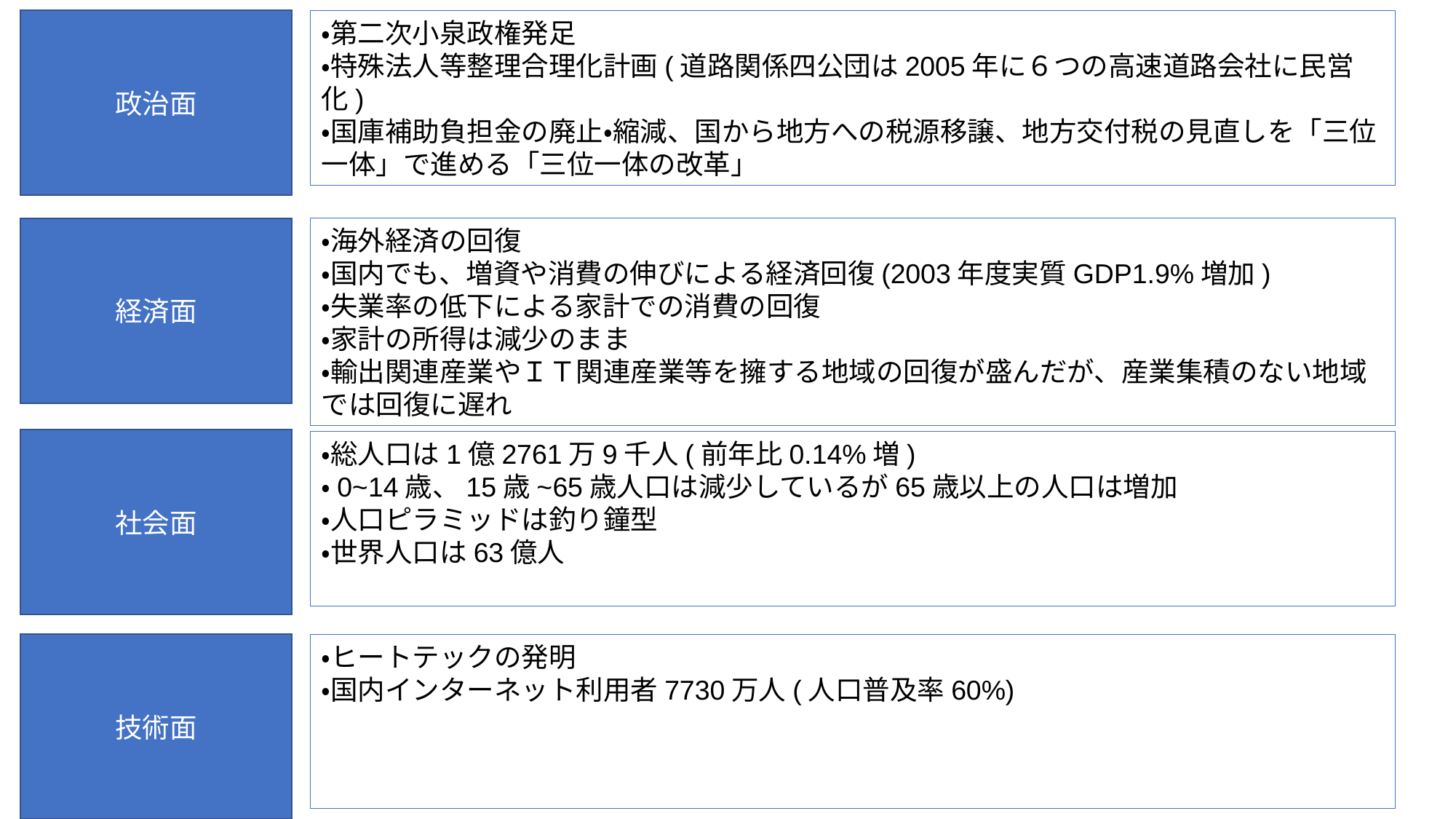

政治面
・第二次小泉政権発足
・特殊法人等整理合理化計画(道路関係四公団は2005年に６つの高速道路会社に民営化)
・国庫補助負担金の廃止・縮減、国から地方への税源移譲、地方交付税の見直しを「三位一体」で進める「三位一体の改革」
経済面
・海外経済の回復
・国内でも、増資や消費の伸びによる経済回復(2003年度実質GDP1.9%増加)
・失業率の低下による家計での消費の回復
・家計の所得は減少のまま
・輸出関連産業やＩＴ関連産業等を擁する地域の回復が盛んだが、産業集積のない地域では回復に遅れ

社会面
・総人口は1億2761万9千人(前年比0.14%増)
・0~14歳、15歳~65歳人口は減少しているが65歳以上の人口は増加
・人口ピラミッドは釣り鐘型
・世界人口は63億人

技術面
・ヒートテックの発明
・国内インターネット利用者7730万人(人口普及率60%)